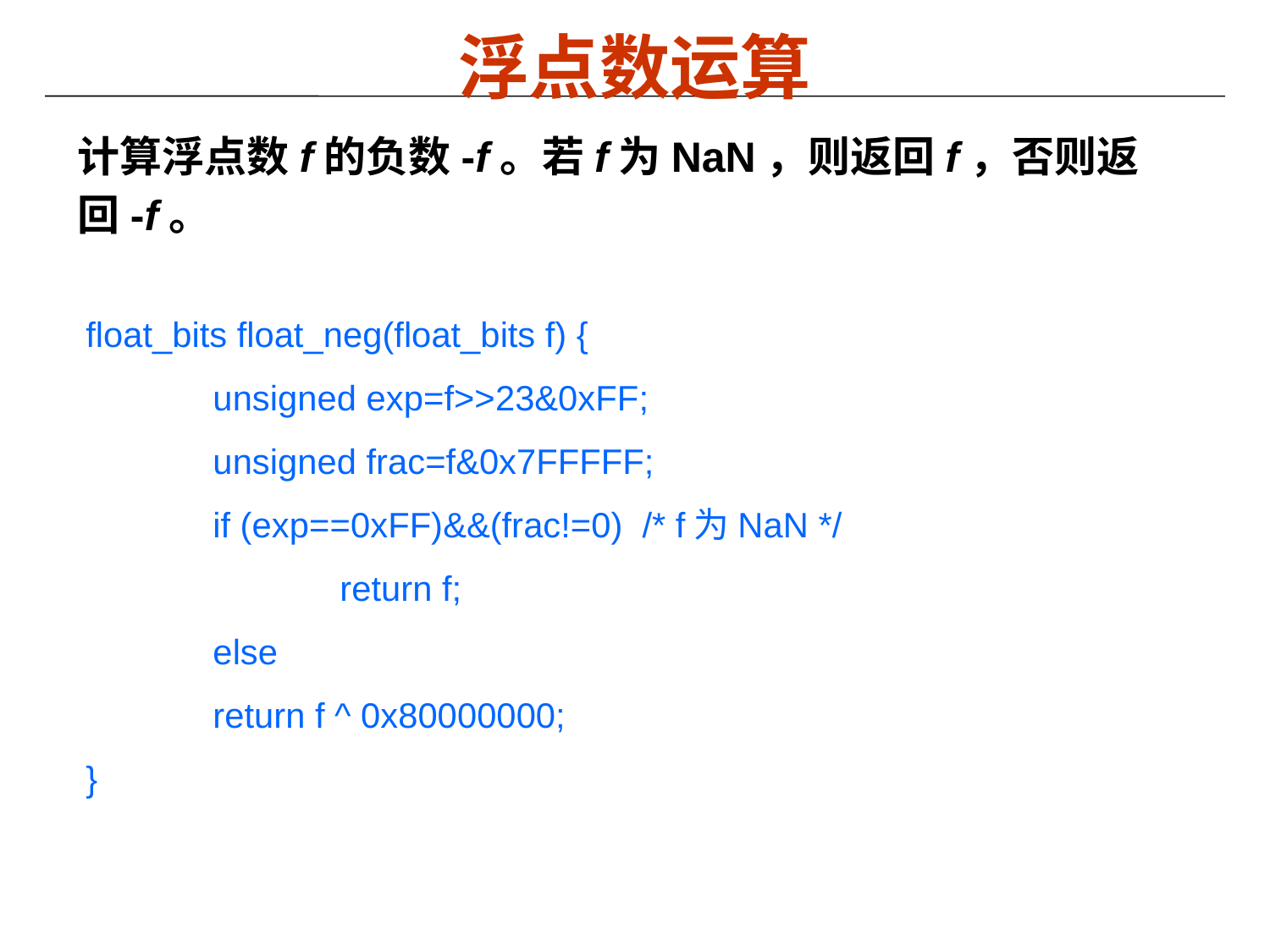

# 浮点数运算
计算浮点数f的负数-f。若f为NaN，则返回f，否则返回-f。
float_bits float_neg(float_bits f) {
	unsigned exp=f>>23&0xFF;
	unsigned frac=f&0x7FFFFF;
	if (exp==0xFF)&&(frac!=0)  /* f为NaN */
		return f;
	else
	return f ^ 0x80000000;
}